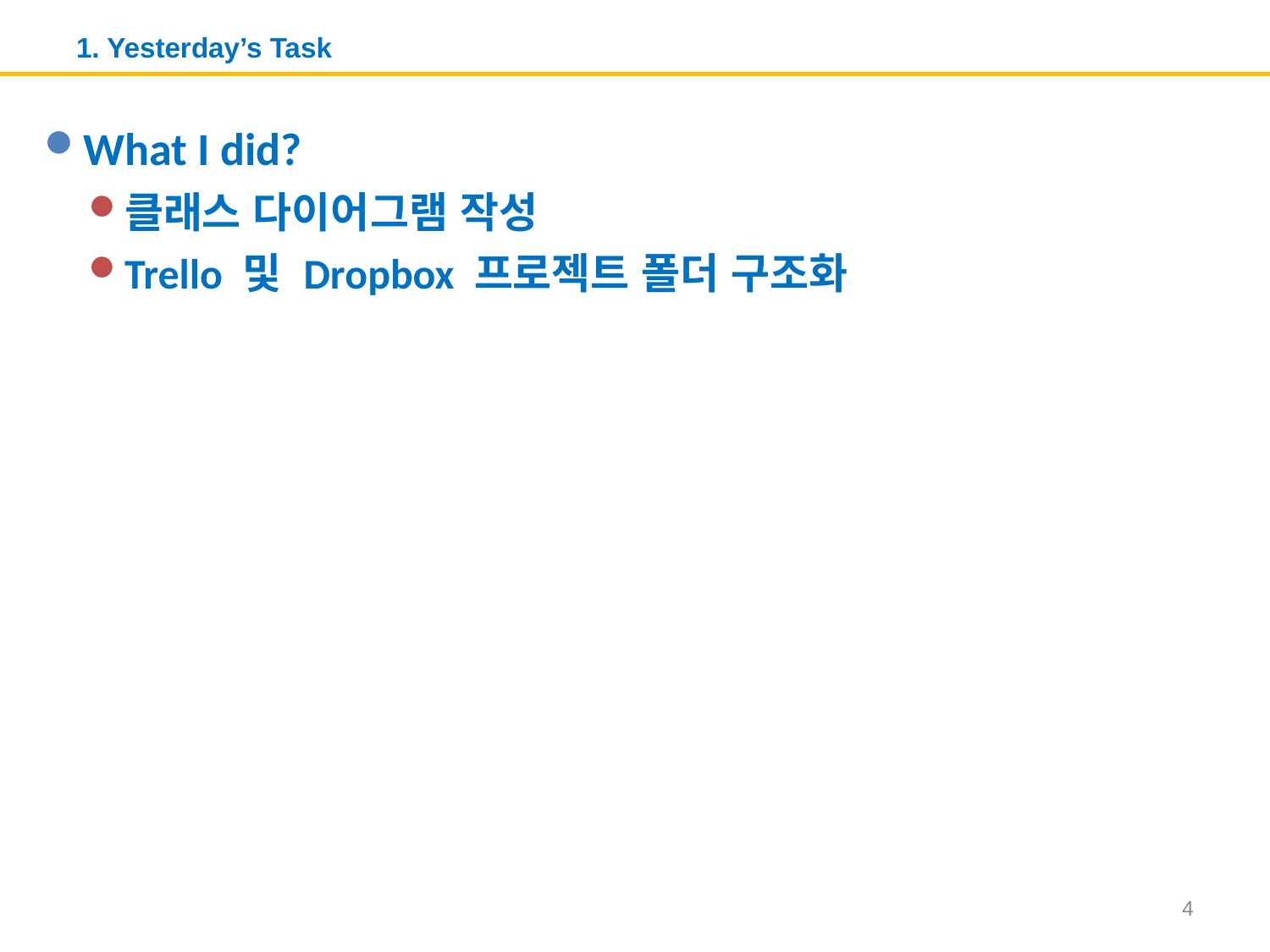

# 1. Yesterday’s Task
What I did?
클래스 다이어그램 작성
Trello 및 Dropbox 프로젝트 폴더 구조화

4